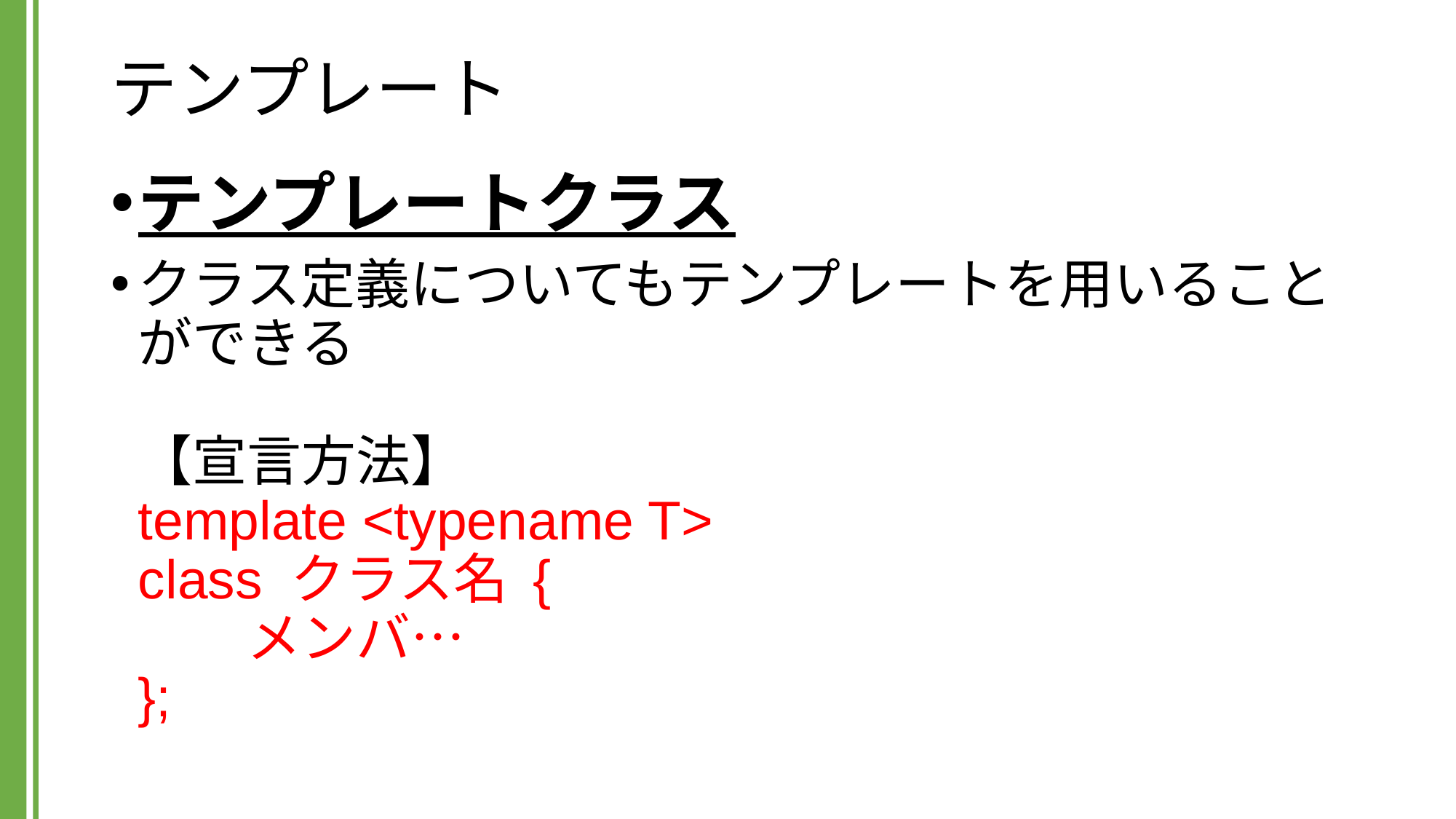

# テンプレート
テンプレートクラス
クラス定義についてもテンプレートを用いることができる
【宣言方法】
template <typename T>
class クラス名 {
　　メンバ…
};